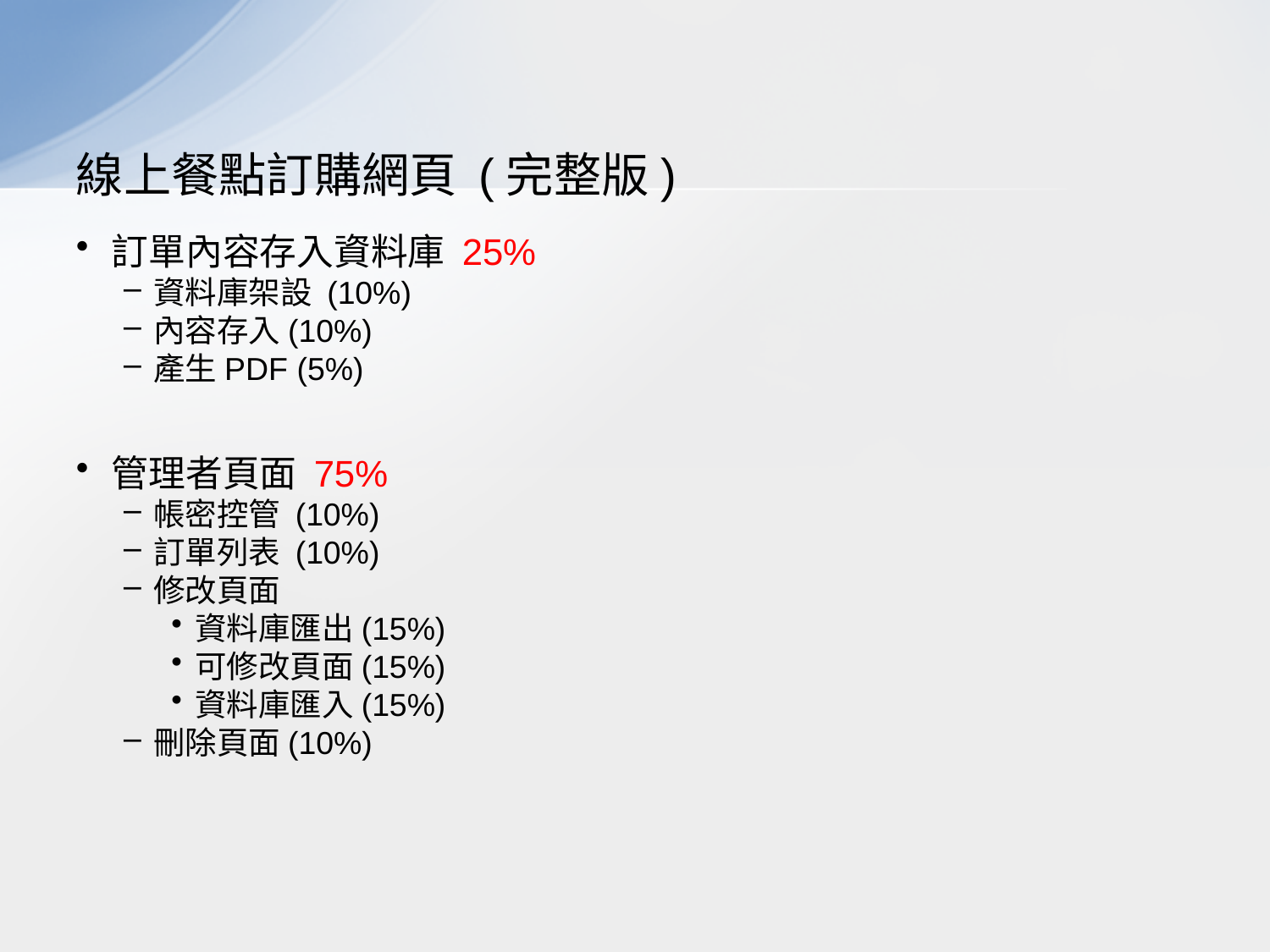

# 線上餐點訂購網頁 (完整版)
訂單內容存入資料庫 25%
資料庫架設 (10%)
內容存入(10%)
產生PDF (5%)

管理者頁面 75%
帳密控管 (10%)
訂單列表 (10%)
修改頁面
資料庫匯出(15%)
可修改頁面(15%)
資料庫匯入(15%)
刪除頁面(10%)